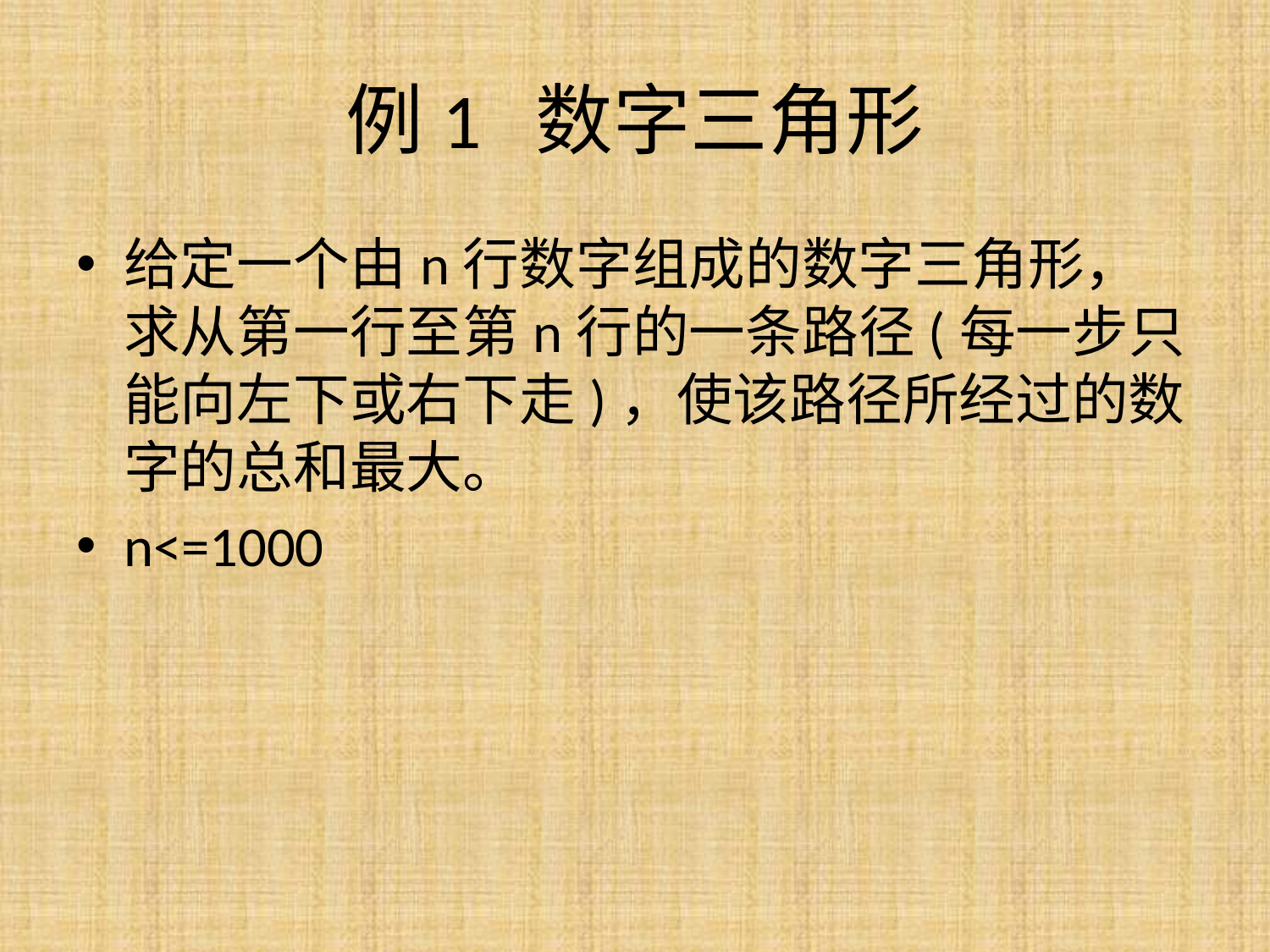

# 例1  数字三角形
给定一个由n行数字组成的数字三角形，求从第一行至第n行的一条路径(每一步只能向左下或右下走)，使该路径所经过的数字的总和最大。
n<=1000